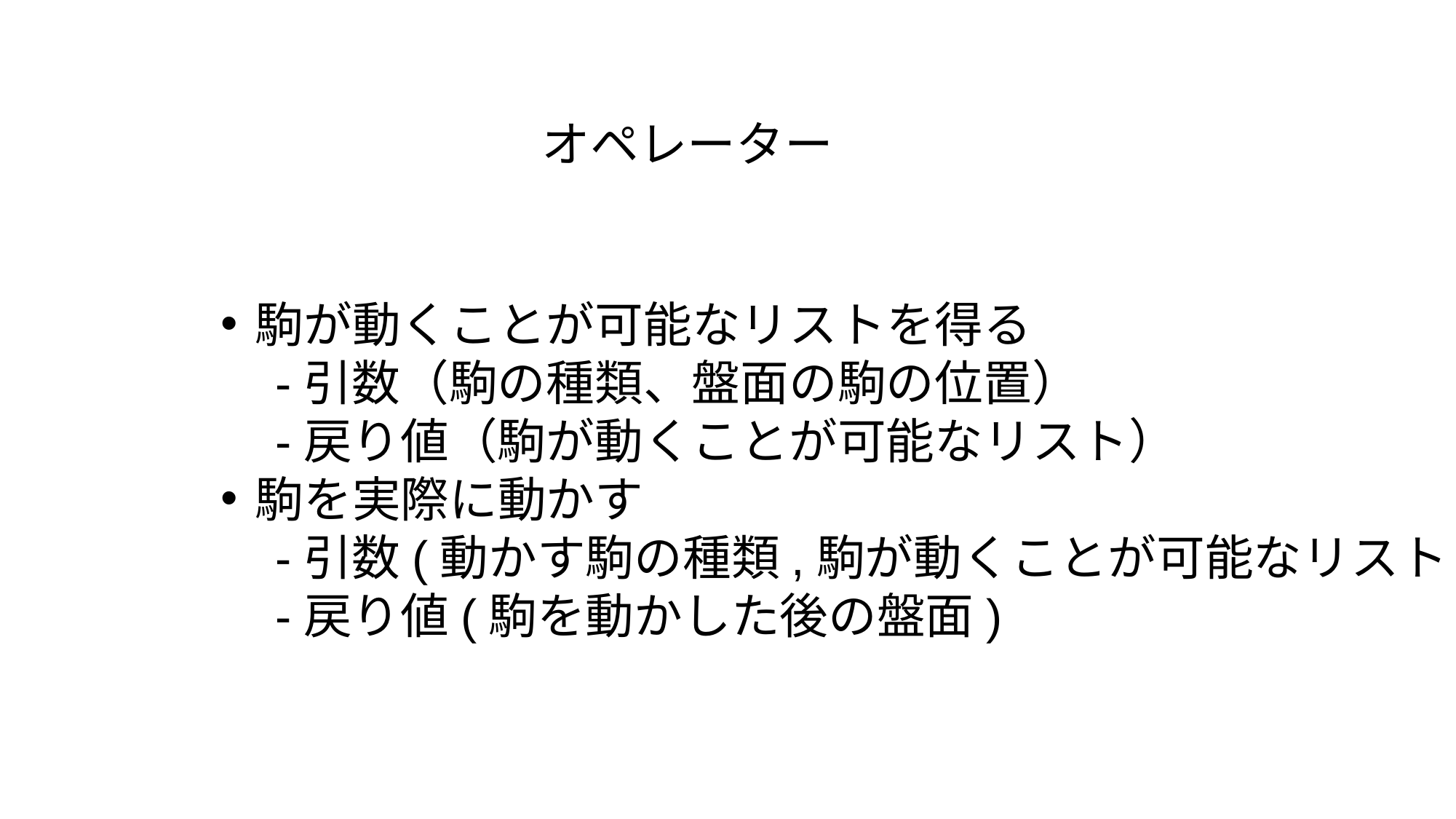

オペレーター
駒が動くことが可能なリストを得る
-引数（駒の種類、盤面の駒の位置）
-戻り値（駒が動くことが可能なリスト）
駒を実際に動かす
-引数(動かす駒の種類,駒が動くことが可能なリスト)
-戻り値(駒を動かした後の盤面)